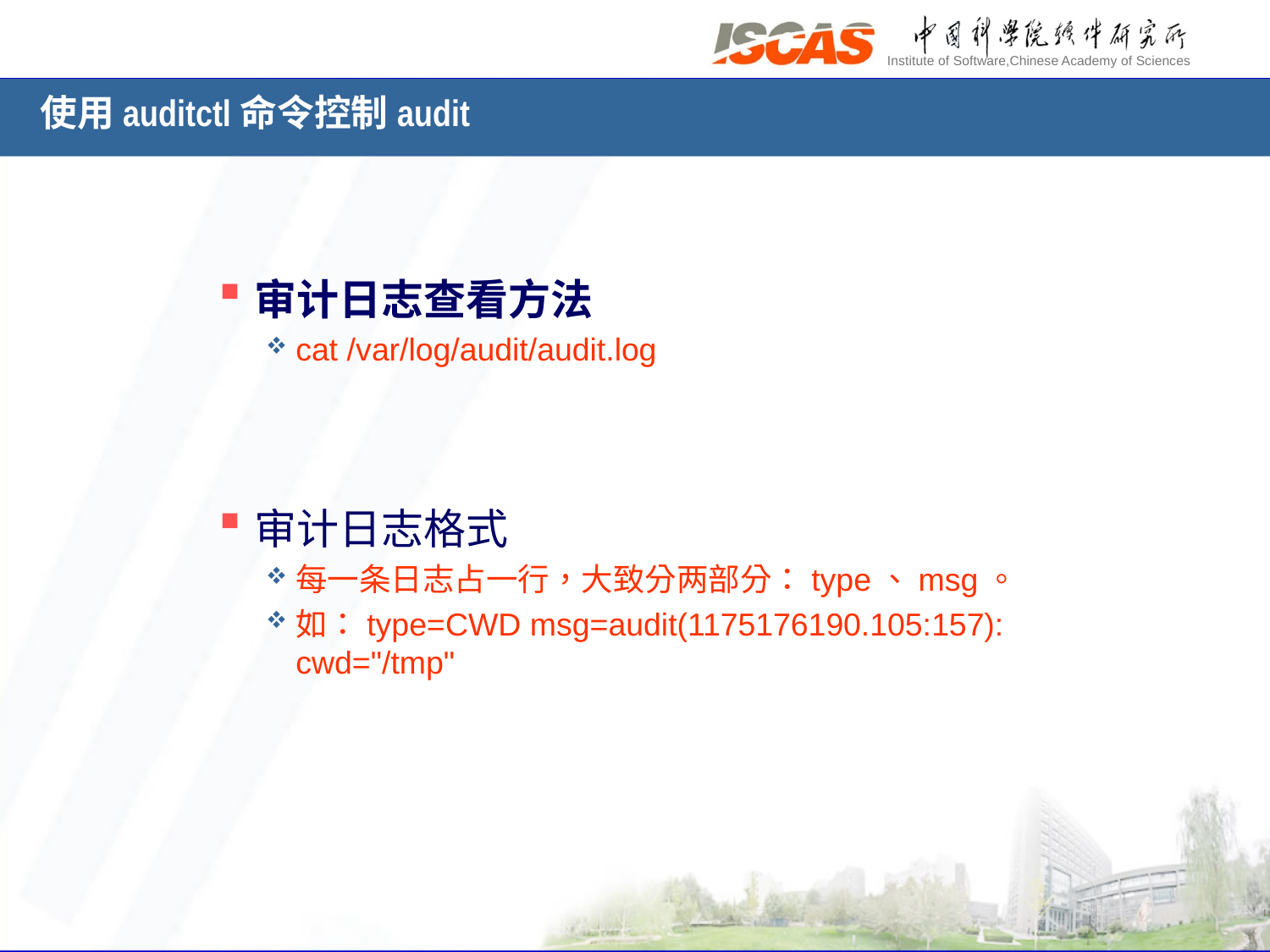

使用auditctl命令控制audit
审计日志查看方法
cat /var/log/audit/audit.log

审计日志格式
每一条日志占一行，大致分两部分：type、msg。
如：type=CWD msg=audit(1175176190.105:157): cwd="/tmp"